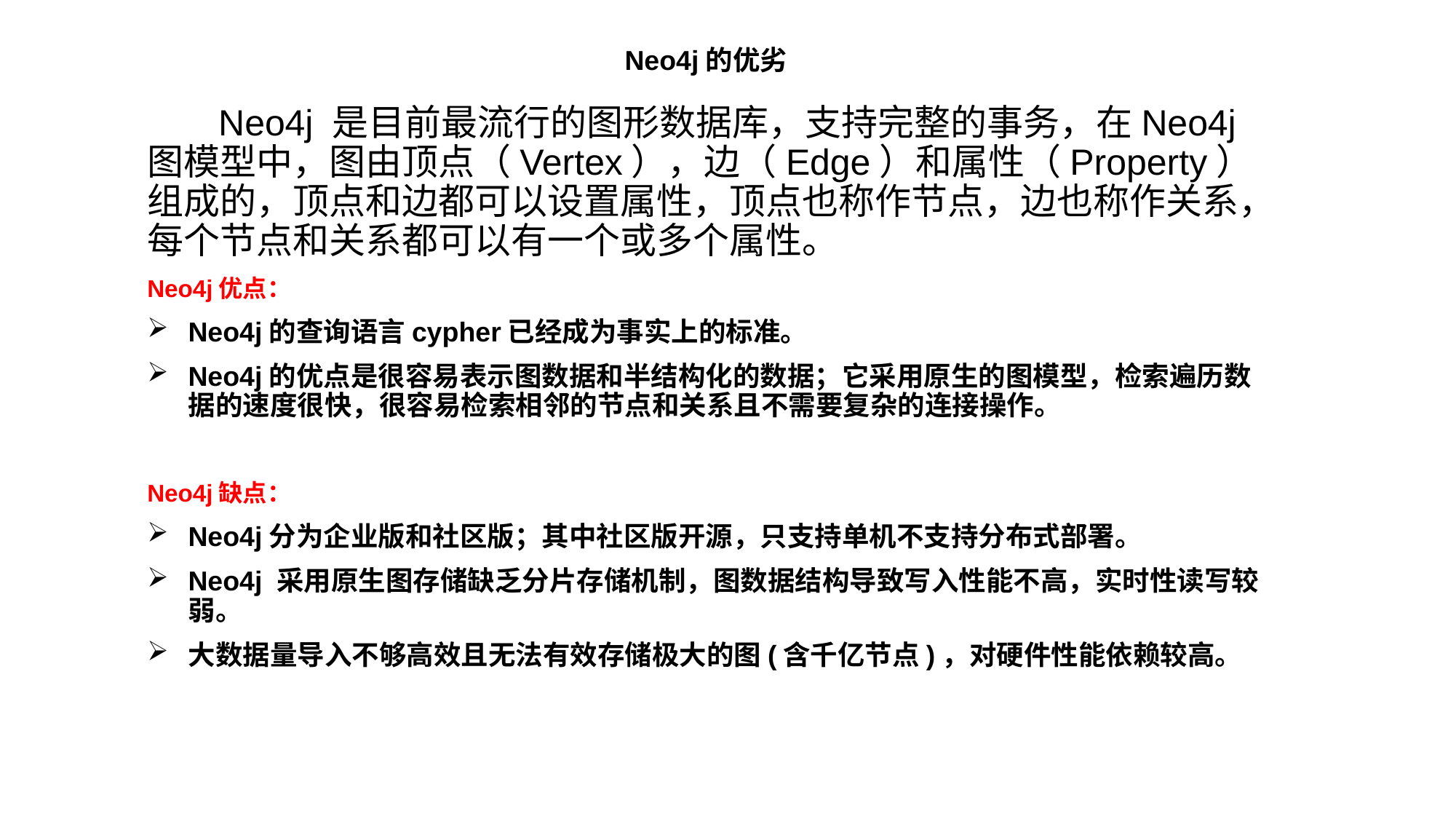

Neo4j的优劣
       Neo4j 是目前最流行的图形数据库，支持完整的事务，在Neo4j图模型中，图由顶点（Vertex），边（Edge）和属性（Property）组成的，顶点和边都可以设置属性，顶点也称作节点，边也称作关系，每个节点和关系都可以有一个或多个属性。
Neo4j优点：
Neo4j的查询语言cypher已经成为事实上的标准。
Neo4j的优点是很容易表示图数据和半结构化的数据；它采用原生的图模型，检索遍历数据的速度很快，很容易检索相邻的节点和关系且不需要复杂的连接操作。

Neo4j缺点：
Neo4j分为企业版和社区版；其中社区版开源，只支持单机不支持分布式部署。
Neo4j 采用原生图存储缺乏分片存储机制，图数据结构导致写入性能不高，实时性读写较弱。
大数据量导入不够高效且无法有效存储极大的图(含千亿节点)，对硬件性能依赖较高。